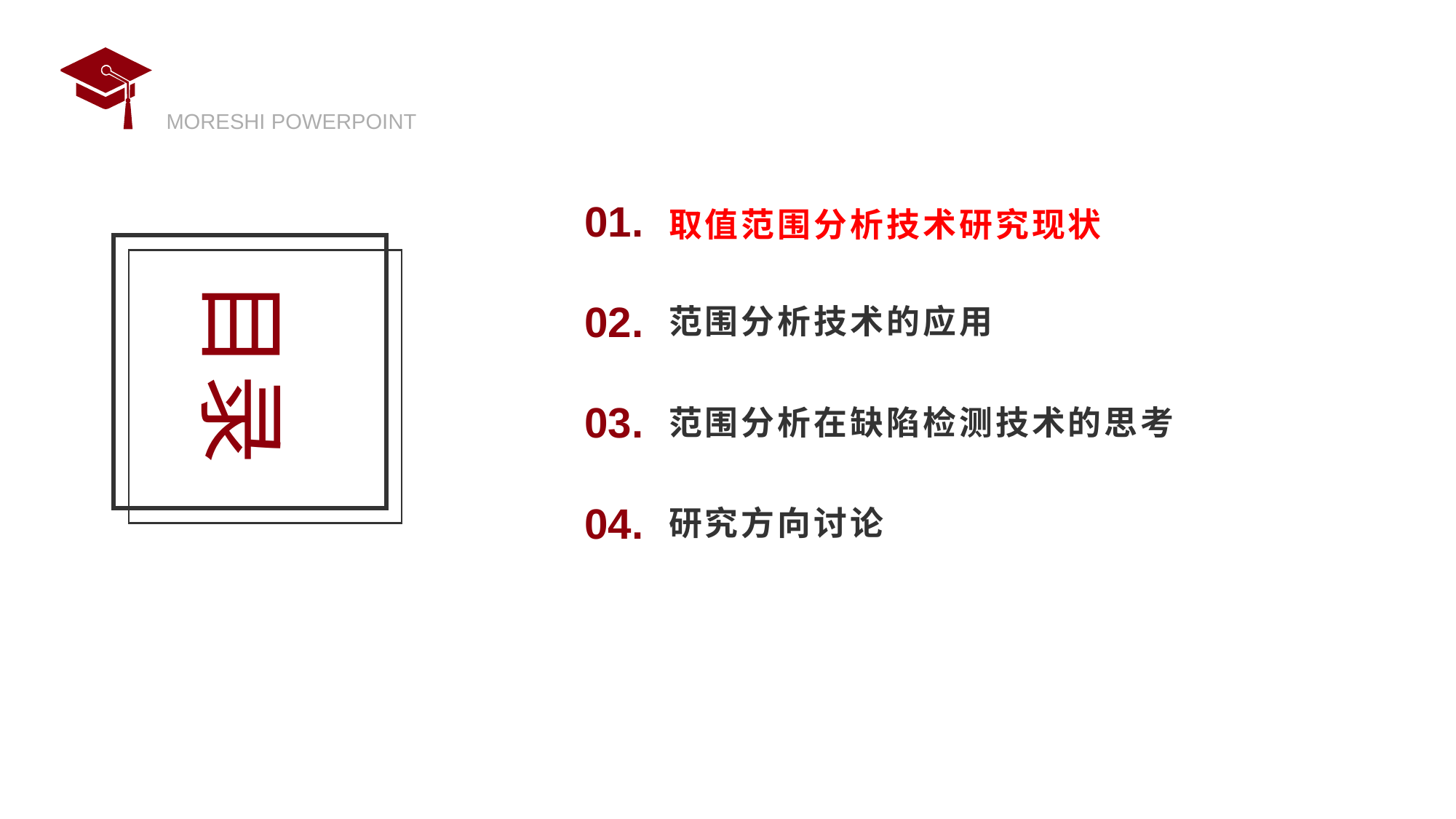

01.
取值范围分析技术研究现状

目录
范围分析技术的应用
02.
范围分析在缺陷检测技术的思考
03.
研究方向讨论
04.